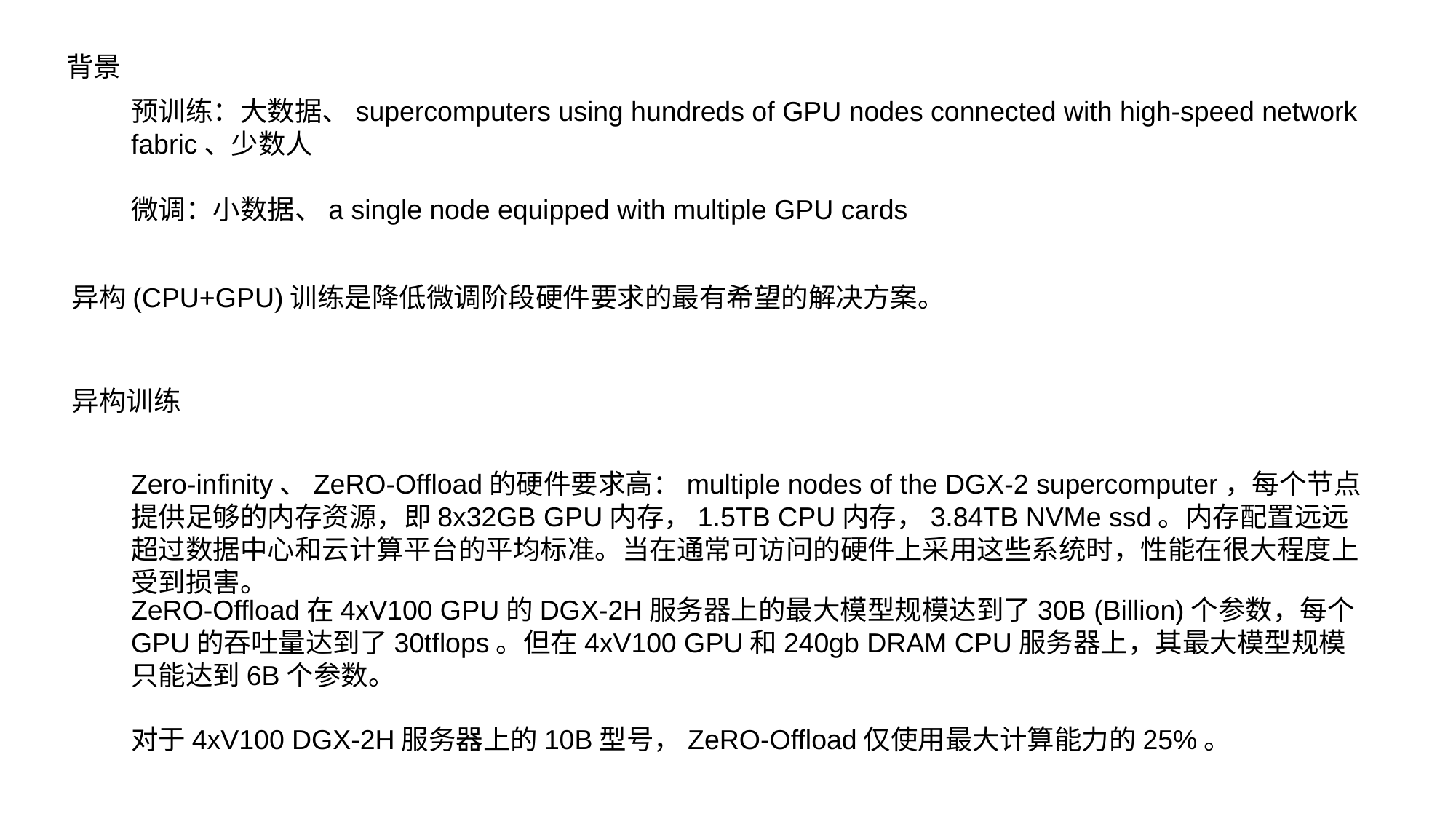

背景
预训练：大数据、supercomputers using hundreds of GPU nodes connected with high-speed network fabric、少数人

微调：小数据、a single node equipped with multiple GPU cards
异构(CPU+GPU)训练是降低微调阶段硬件要求的最有希望的解决方案。
异构训练
Zero-infinity、ZeRO-Offload的硬件要求高：multiple nodes of the DGX-2 supercomputer，每个节点提供足够的内存资源，即8x32GB GPU内存，1.5TB CPU内存，3.84TB NVMe ssd。内存配置远远超过数据中心和云计算平台的平均标准。当在通常可访问的硬件上采用这些系统时，性能在很大程度上受到损害。
ZeRO-Offload在4xV100 GPU的DGX-2H服务器上的最大模型规模达到了30B (Billion)个参数，每个GPU的吞吐量达到了30tflops。但在4xV100 GPU和240gb DRAM CPU服务器上，其最大模型规模只能达到6B个参数。
对于4xV100 DGX-2H服务器上的10B型号，ZeRO-Offload仅使用最大计算能力的25%。